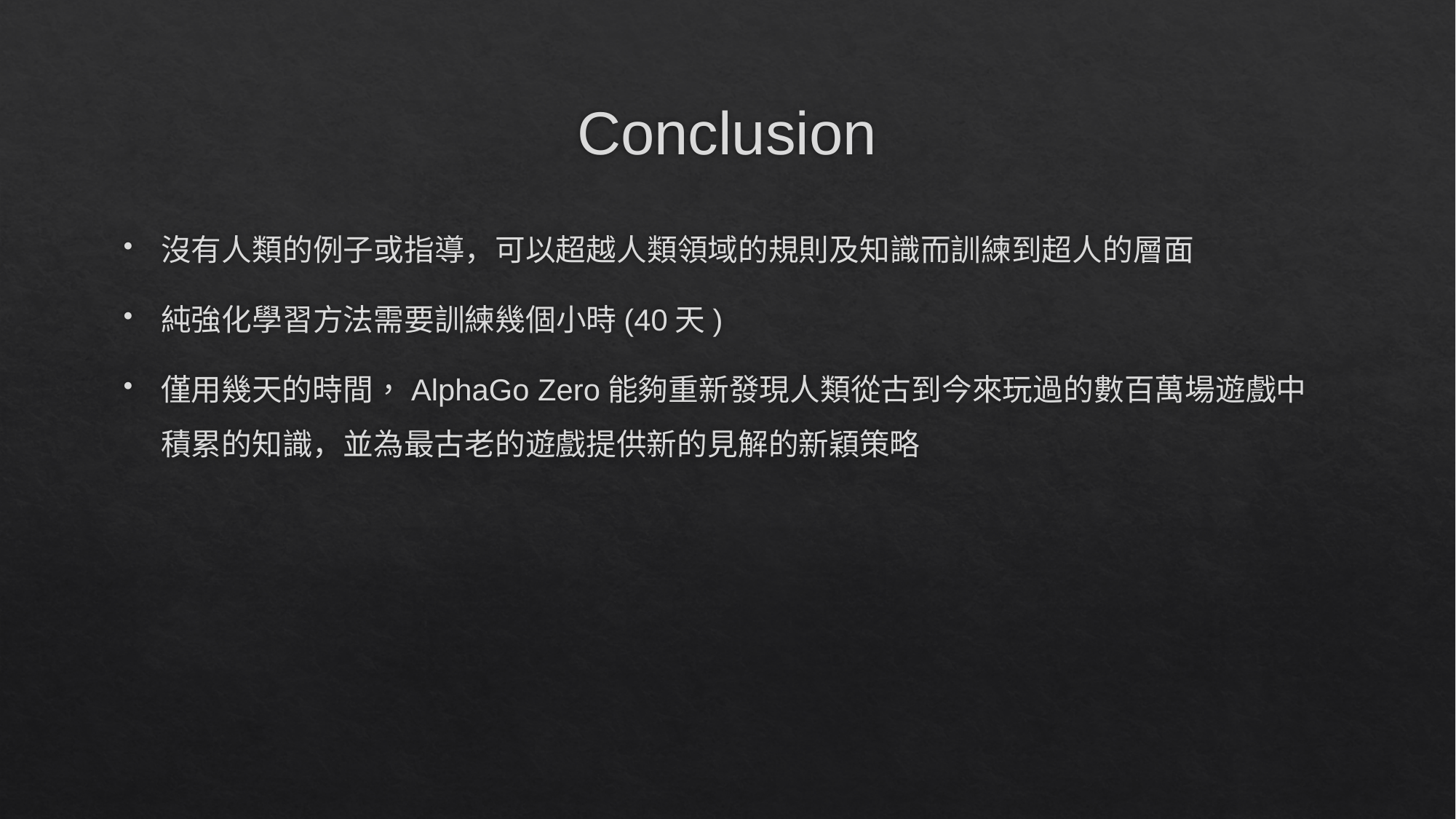

# Conclusion
沒有人類的例子或指導，可以超越人類領域的規則及知識而訓練到超人的層面
純強化學習方法需要訓練幾個小時(40天)
僅用幾天的時間，AlphaGo Zero能夠重新發現人類從古到今來玩過的數百萬場遊戲中積累的知識，並為最古老的遊戲提供新的見解的新穎策略